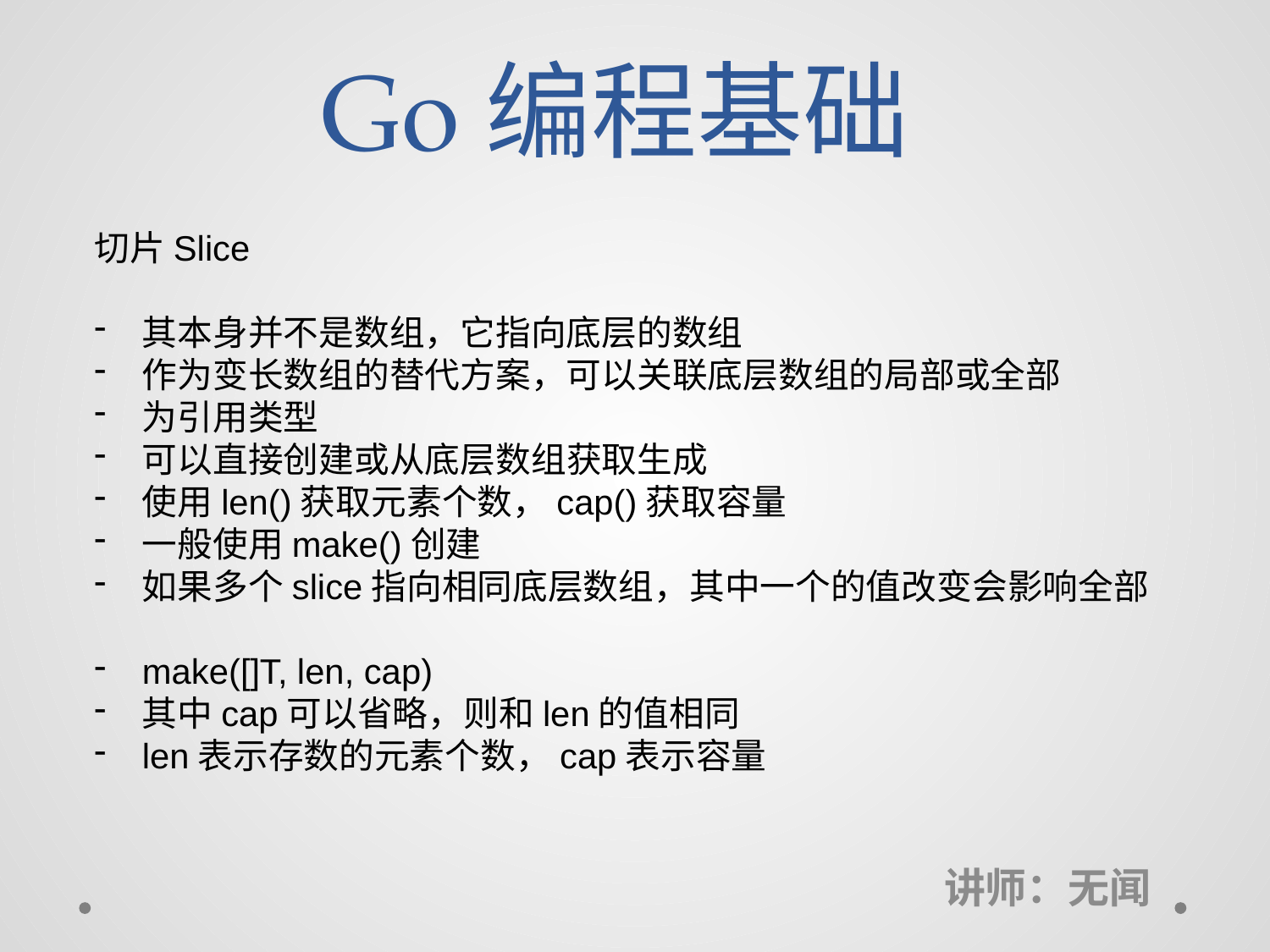

# Go编程基础
切片Slice

其本身并不是数组，它指向底层的数组
作为变长数组的替代方案，可以关联底层数组的局部或全部
为引用类型
可以直接创建或从底层数组获取生成
使用len()获取元素个数，cap()获取容量
一般使用make()创建
如果多个slice指向相同底层数组，其中一个的值改变会影响全部

make([]T, len, cap)
其中cap可以省略，则和len的值相同
len表示存数的元素个数，cap表示容量
讲师：无闻